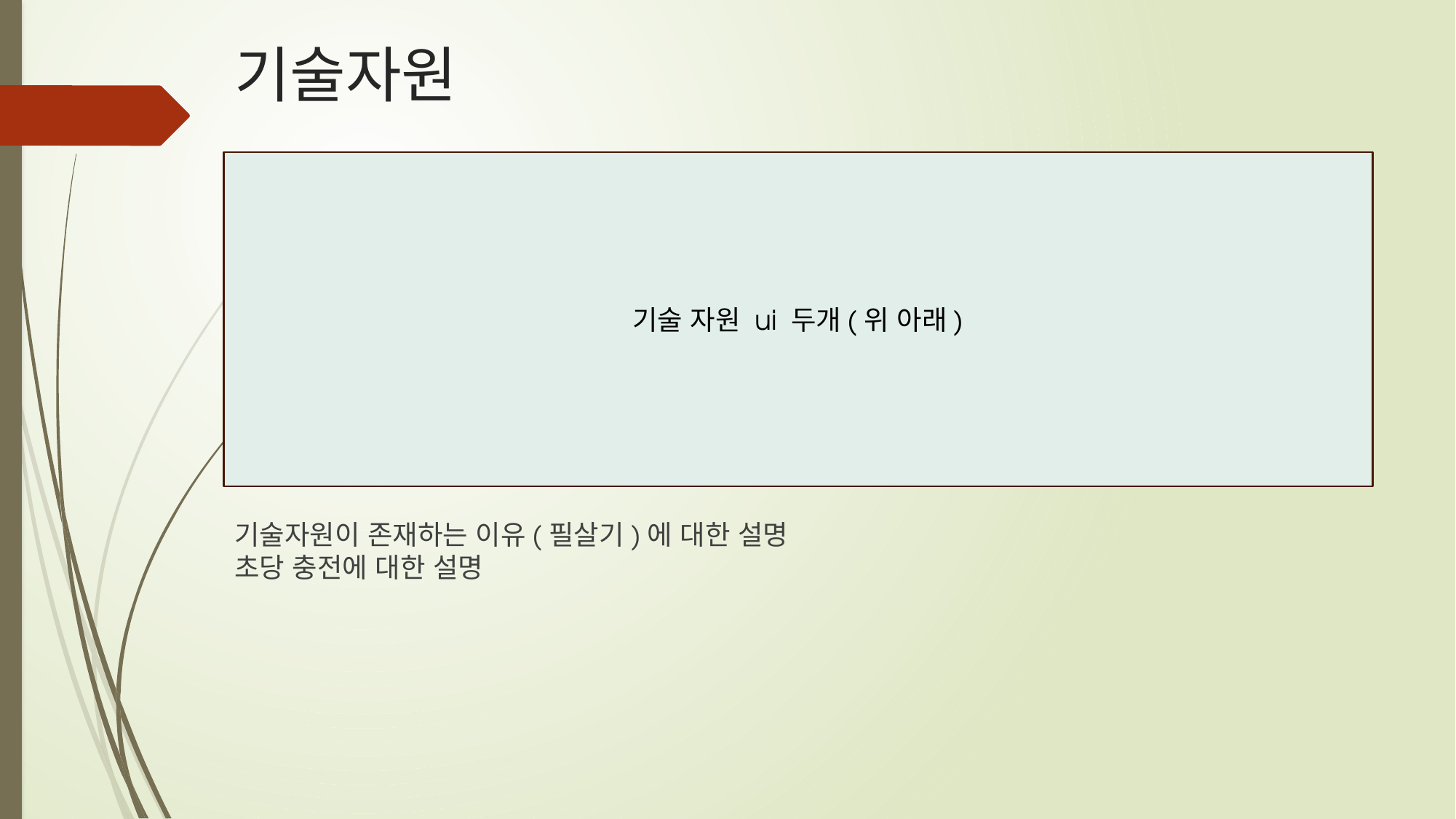

# 기술자원
기술 자원 ui 두개(위 아래)
기술자원이 존재하는 이유(필살기)에 대한 설명
초당 충전에 대한 설명